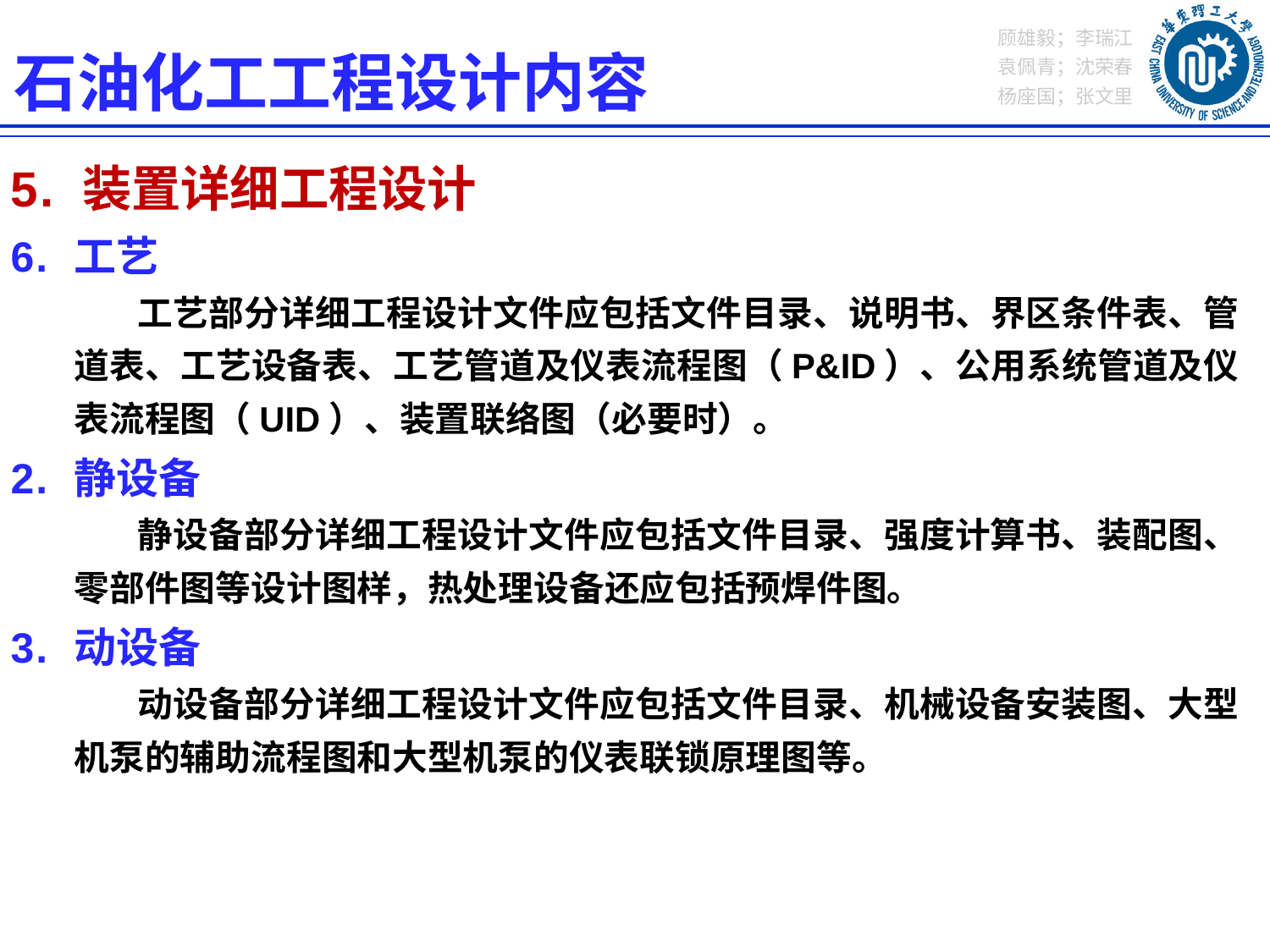

石油化工工程设计内容
装置详细工程设计
工艺
工艺部分详细工程设计文件应包括文件目录、说明书、界区条件表、管道表、工艺设备表、工艺管道及仪表流程图（P&ID）、公用系统管道及仪表流程图（UID）、装置联络图（必要时）。
静设备
静设备部分详细工程设计文件应包括文件目录、强度计算书、装配图、零部件图等设计图样，热处理设备还应包括预焊件图。
动设备
动设备部分详细工程设计文件应包括文件目录、机械设备安装图、大型机泵的辅助流程图和大型机泵的仪表联锁原理图等。